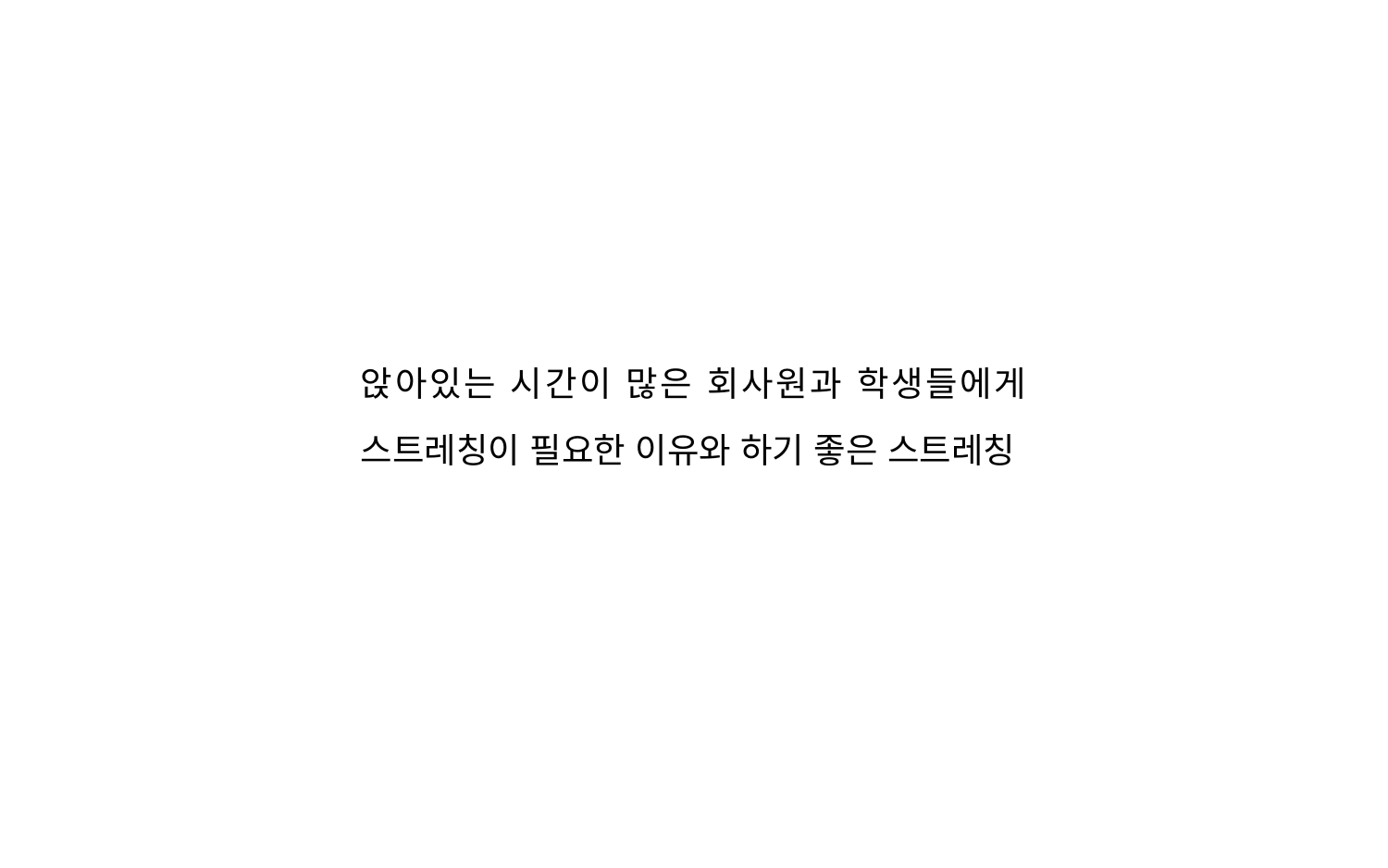

앉아있는 시간이 많은 회사원과 학생들에게 스트레칭이 필요한 이유와 하기 좋은 스트레칭